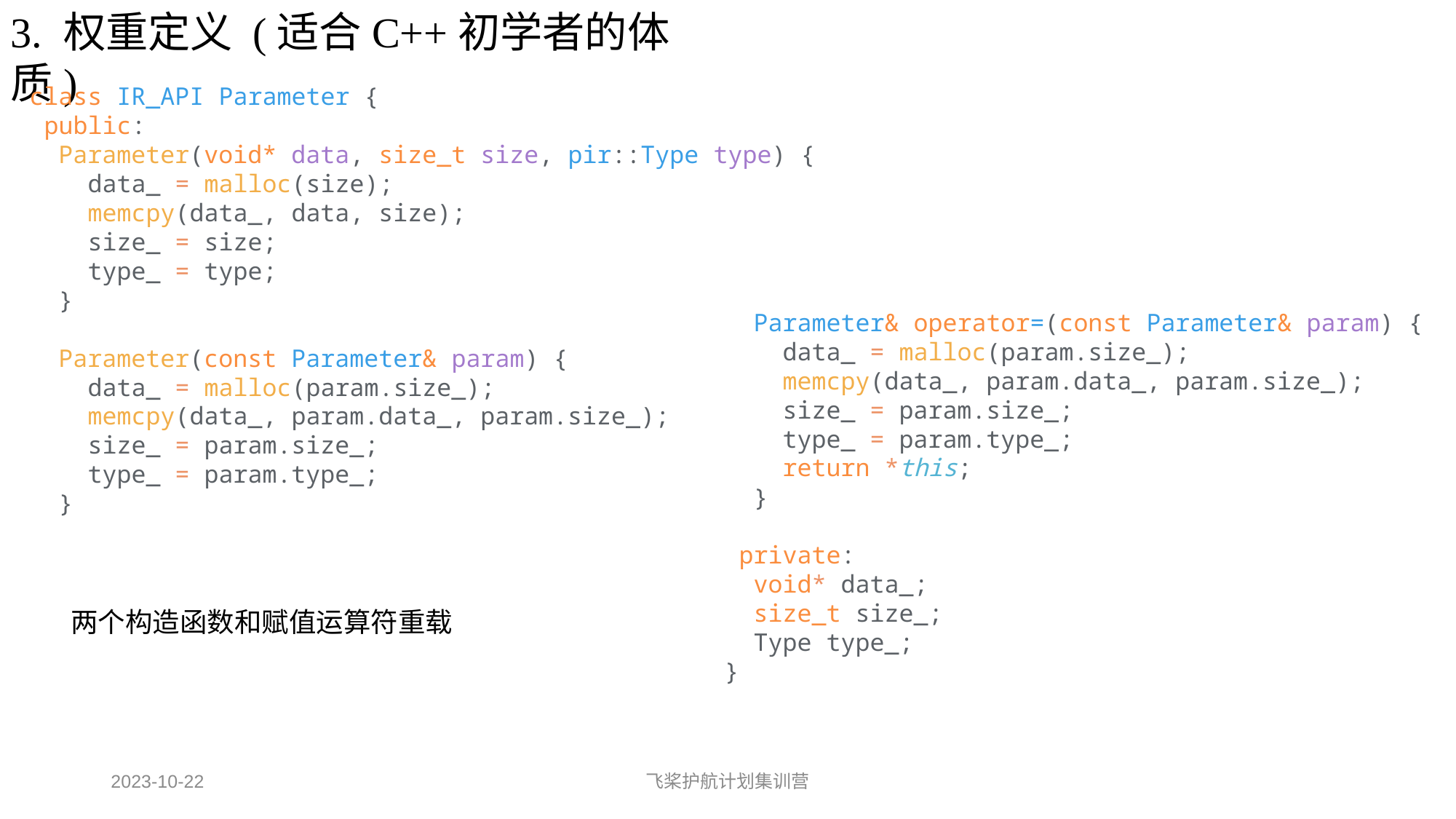

3. 权重定义 (适合C++初学者的体质)
class IR_API Parameter {
 public:
  Parameter(void* data, size_t size, pir::Type type) {
    data_ = malloc(size);
    memcpy(data_, data, size);
    size_ = size;
    type_ = type;
  }
  Parameter(const Parameter& param) {
    data_ = malloc(param.size_);
    memcpy(data_, param.data_, param.size_);
    size_ = param.size_;
    type_ = param.type_;
  }
  Parameter& operator=(const Parameter& param) {
    data_ = malloc(param.size_);
    memcpy(data_, param.data_, param.size_);
    size_ = param.size_;
    type_ = param.type_;
    return *this;
  }
 private:
  void* data_;
  size_t size_;
  Type type_;
}
两个构造函数和赋值运算符重载
2023-10-22
飞桨护航计划集训营